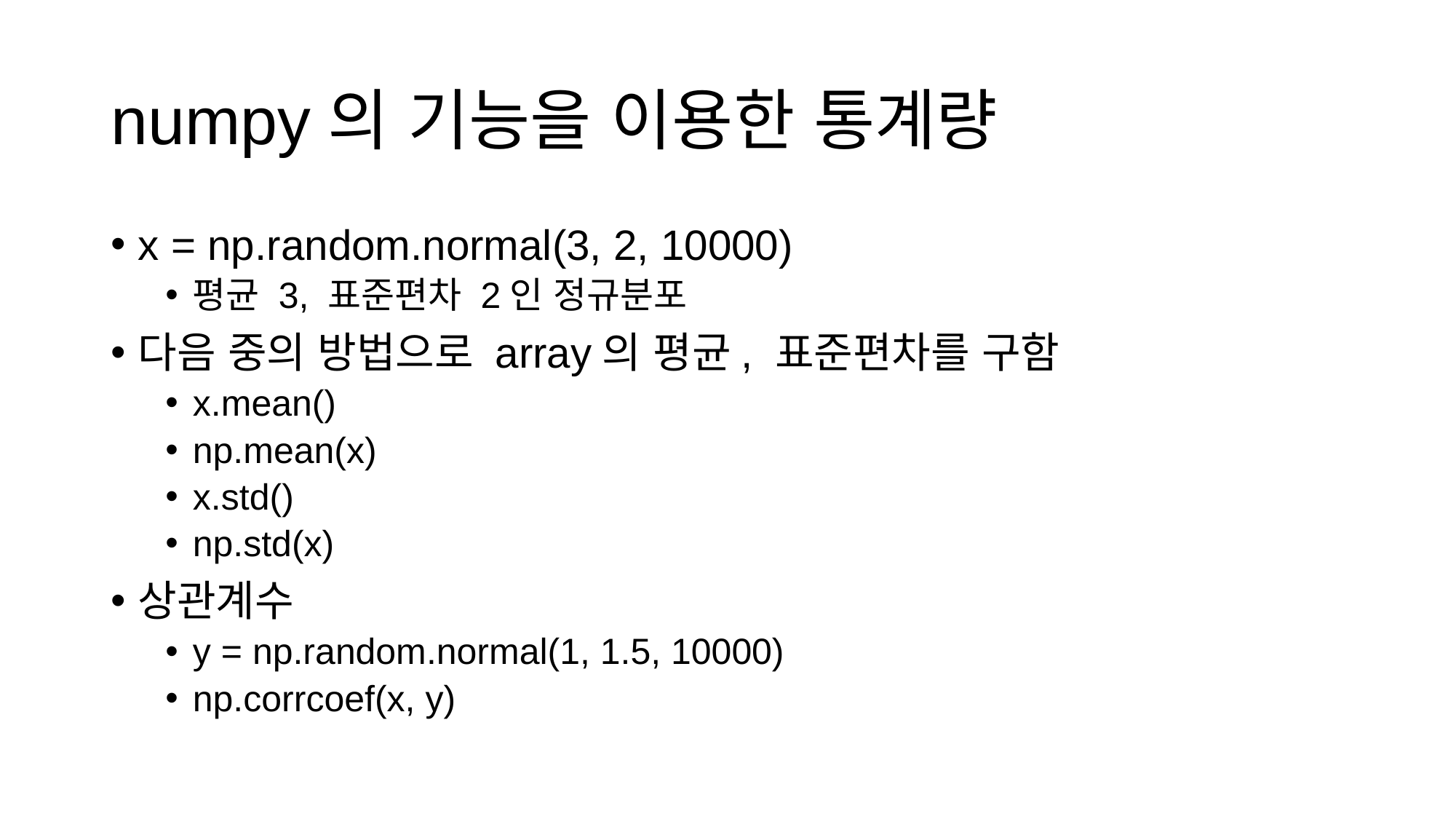

# numpy의 기능을 이용한 통계량
x = np.random.normal(3, 2, 10000)
평균 3, 표준편차 2인 정규분포
다음 중의 방법으로 array의 평균, 표준편차를 구함
x.mean()
np.mean(x)
x.std()
np.std(x)
상관계수
y = np.random.normal(1, 1.5, 10000)
np.corrcoef(x, y)